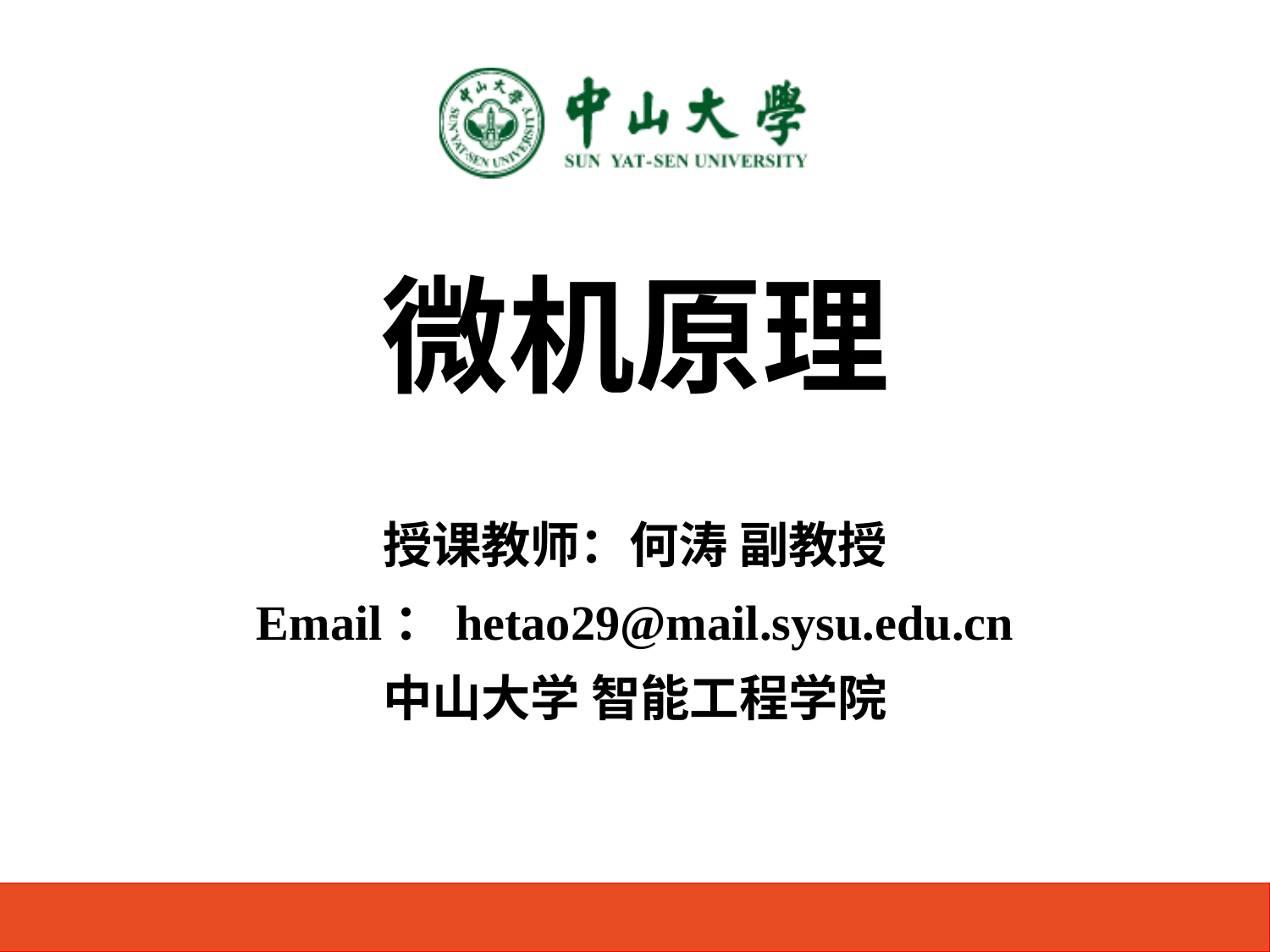

# 微机原理
授课教师：何涛 副教授
Email：hetao29@mail.sysu.edu.cn
中山大学 智能工程学院